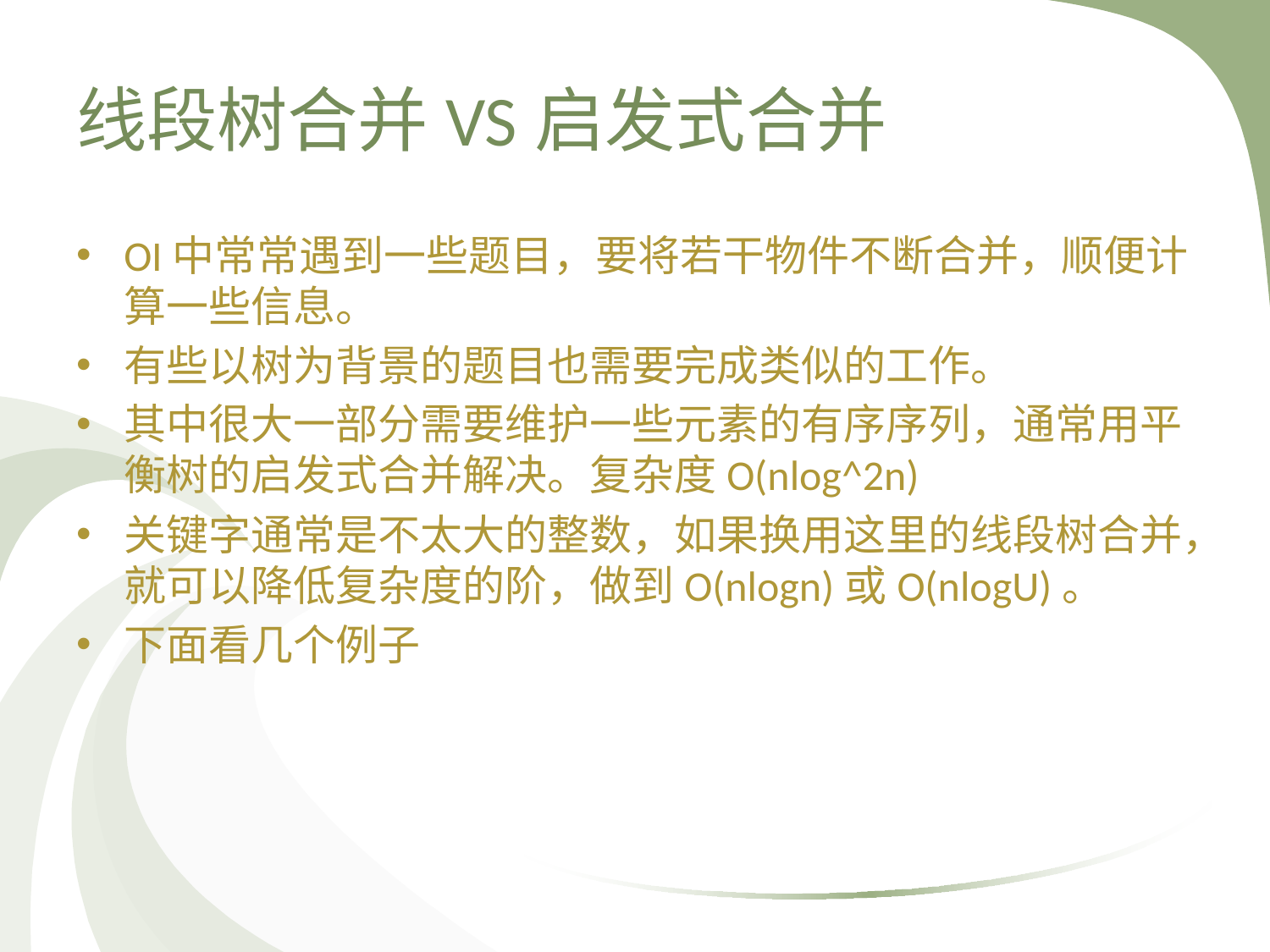

# 线段树合并VS启发式合并
OI中常常遇到一些题目，要将若干物件不断合并，顺便计算一些信息。
有些以树为背景的题目也需要完成类似的工作。
其中很大一部分需要维护一些元素的有序序列，通常用平衡树的启发式合并解决。复杂度O(nlog^2n)
关键字通常是不太大的整数，如果换用这里的线段树合并，就可以降低复杂度的阶，做到O(nlogn)或O(nlogU)。
下面看几个例子